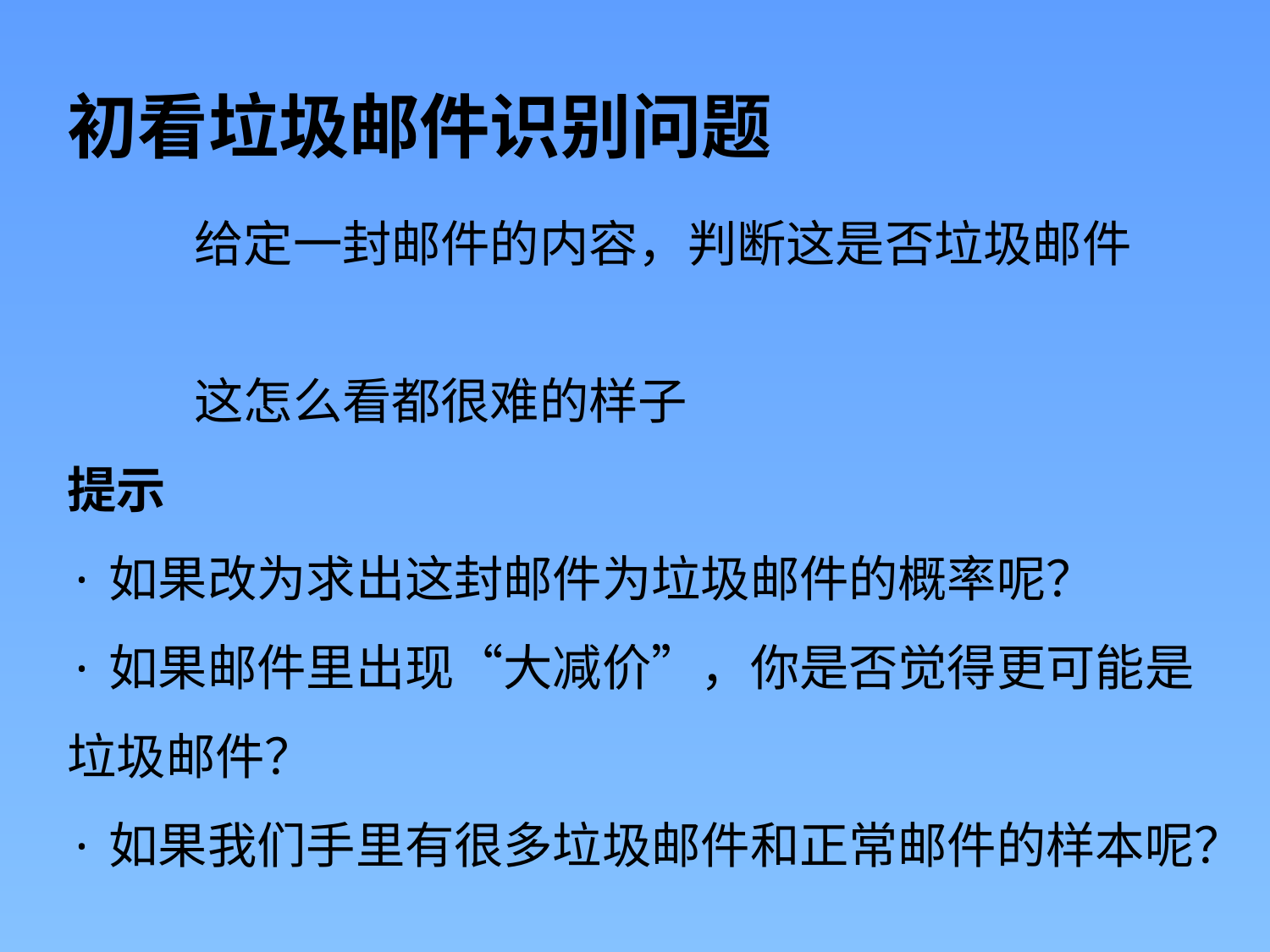

初看垃圾邮件识别问题
	给定一封邮件的内容，判断这是否垃圾邮件
	这怎么看都很难的样子
提示
·如果改为求出这封邮件为垃圾邮件的概率呢？
·如果邮件里出现“大减价”，你是否觉得更可能是垃圾邮件？
·如果我们手里有很多垃圾邮件和正常邮件的样本呢？